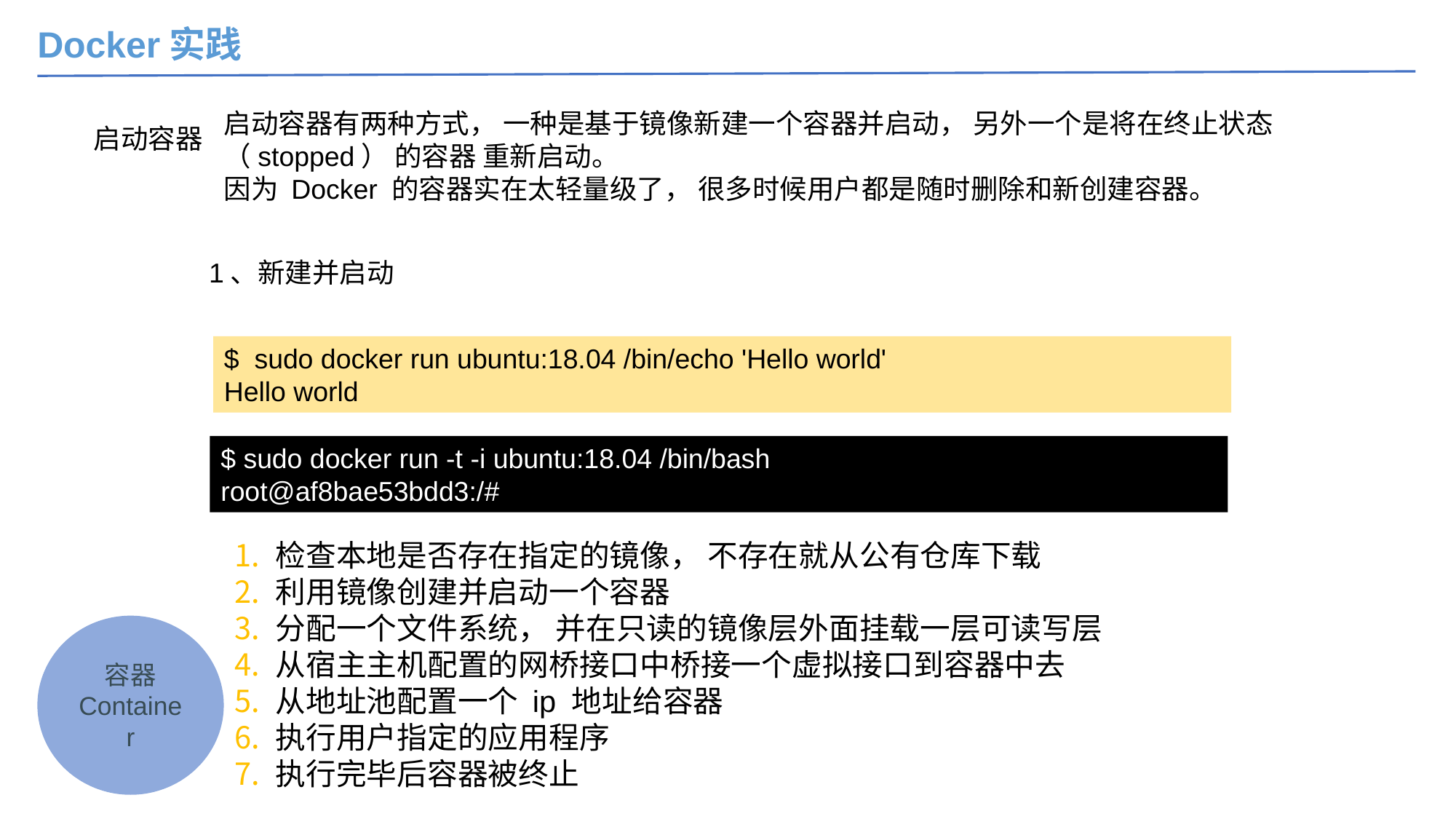

Docker实践
启动容器有两种方式， 一种是基于镜像新建一个容器并启动， 另外一个是将在终止状态（stopped） 的容器 重新启动。
因为 Docker 的容器实在太轻量级了， 很多时候用户都是随时删除和新创建容器。
启动容器
1、新建并启动
$  sudo docker run ubuntu:18.04 /bin/echo 'Hello world'
Hello world
$ sudo docker run -t -i ubuntu:18.04 /bin/bash
root@af8bae53bdd3:/#
检查本地是否存在指定的镜像， 不存在就从公有仓库下载
利用镜像创建并启动一个容器
分配一个文件系统， 并在只读的镜像层外面挂载一层可读写层
从宿主主机配置的网桥接口中桥接一个虚拟接口到容器中去
从地址池配置一个 ip 地址给容器
执行用户指定的应用程序
执行完毕后容器被终止
容器
Container